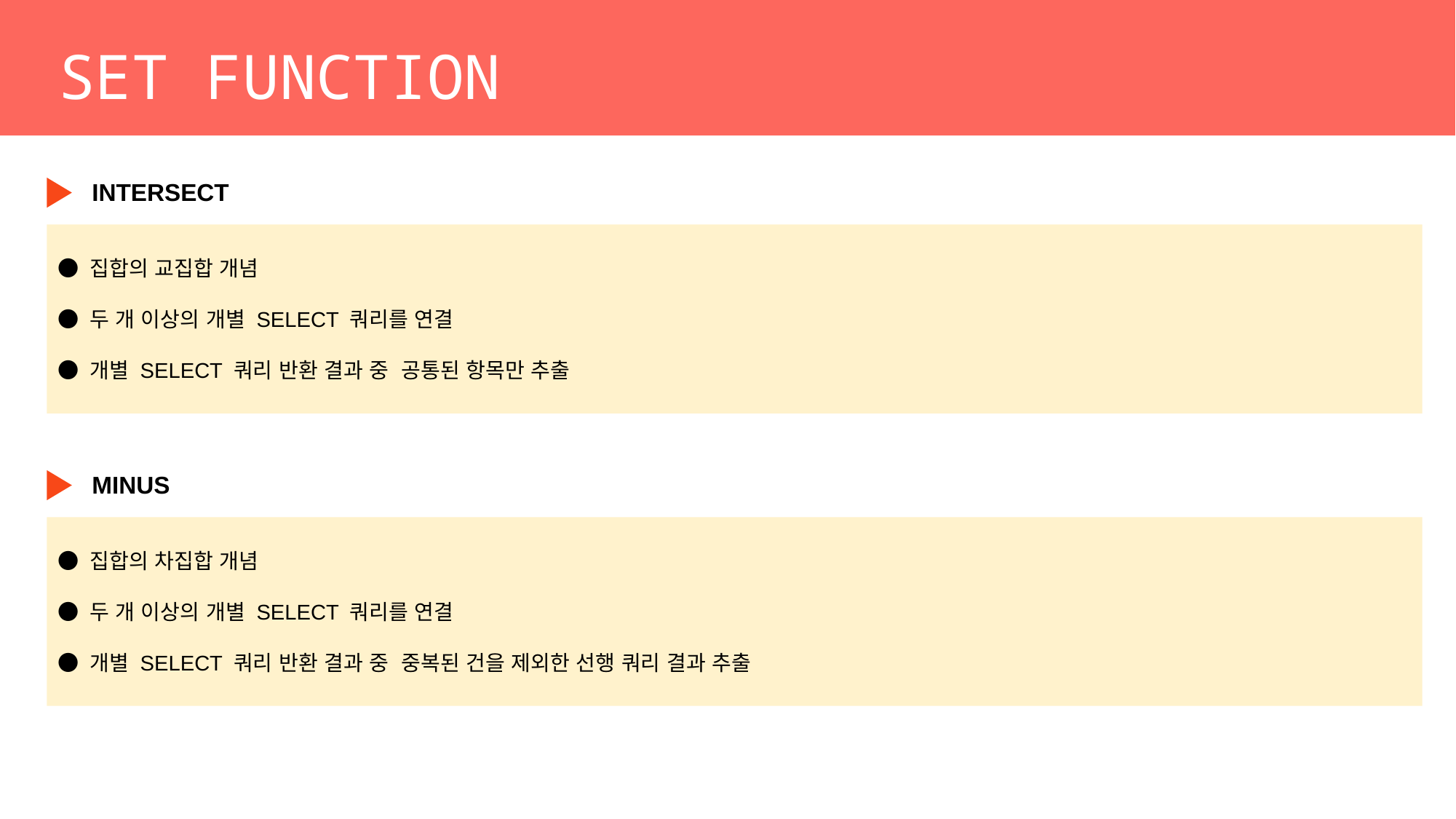

SET FUNCTION
INTERSECT

● 집합의 교집합 개념

● 두 개 이상의 개별 SELECT 쿼리를 연결

● 개별 SELECT 쿼리 반환 결과 중  공통된 항목만 추출

MINUS

● 집합의 차집합 개념

● 두 개 이상의 개별 SELECT 쿼리를 연결

● 개별 SELECT 쿼리 반환 결과 중  중복된 건을 제외한 선행 쿼리 결과 추출